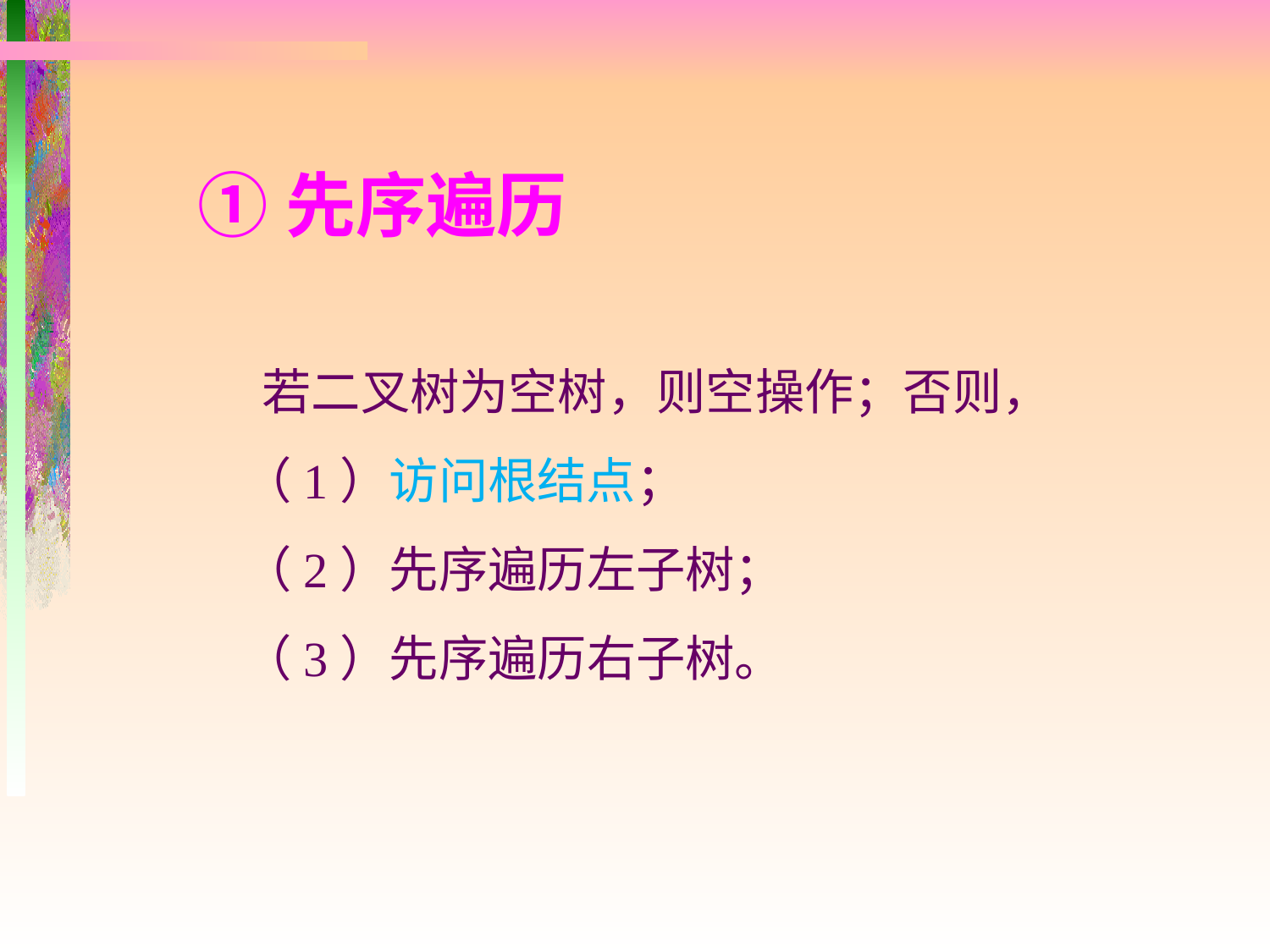

①先序遍历
 若二叉树为空树，则空操作；否则，
（1）访问根结点；
（2）先序遍历左子树；
（3）先序遍历右子树。